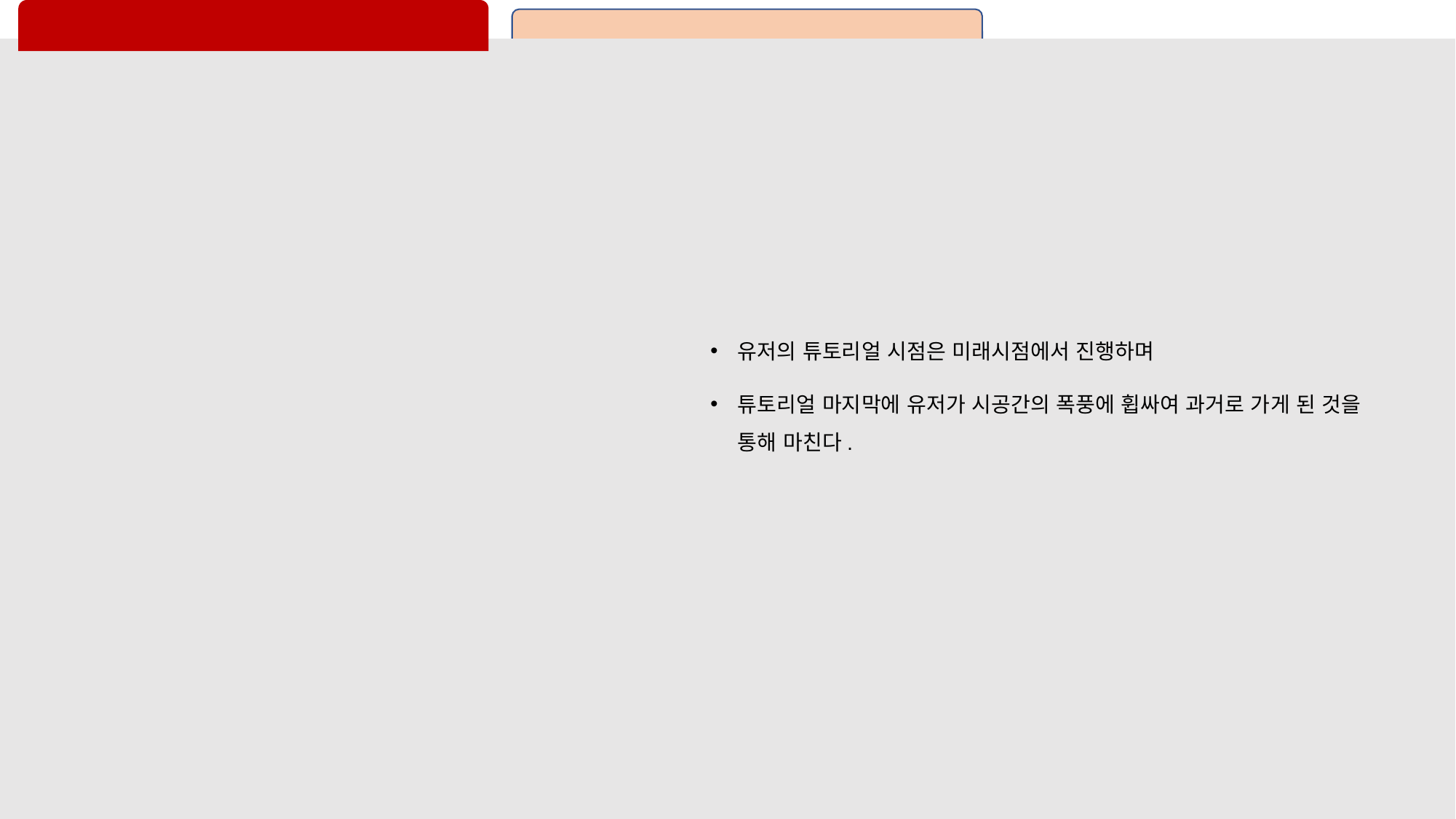

#

유저의 튜토리얼 시점은 미래시점에서 진행하며
튜토리얼 마지막에 유저가 시공간의 폭풍에 휩싸여 과거로 가게 된 것을 통해 마친다.